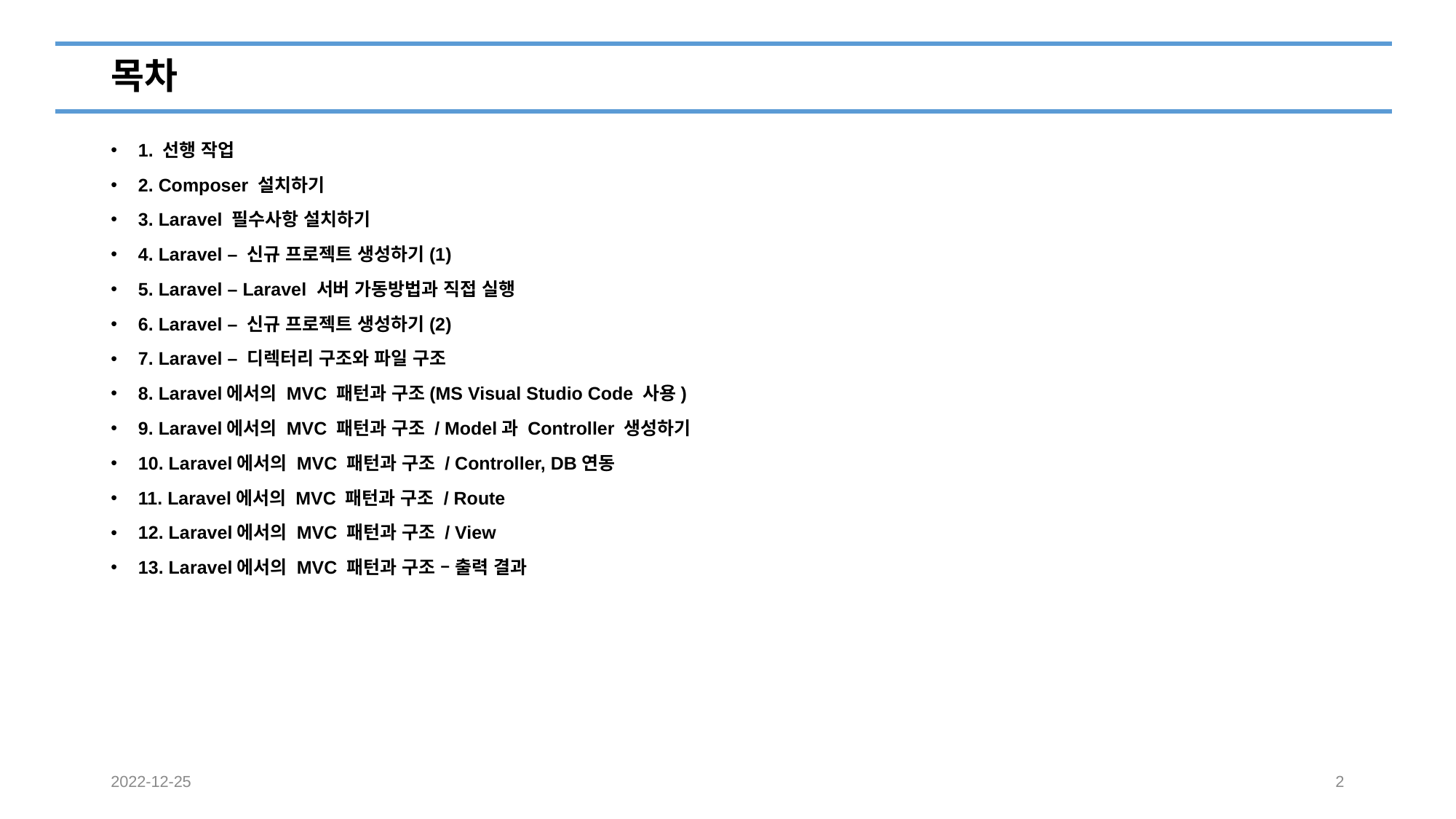

# 목차
1. 선행 작업
2. Composer 설치하기
3. Laravel 필수사항 설치하기
4. Laravel – 신규 프로젝트 생성하기(1)
5. Laravel – Laravel 서버 가동방법과 직접 실행
6. Laravel – 신규 프로젝트 생성하기(2)
7. Laravel – 디렉터리 구조와 파일 구조
8. Laravel에서의 MVC 패턴과 구조(MS Visual Studio Code 사용)
9. Laravel에서의 MVC 패턴과 구조 / Model과 Controller 생성하기
10. Laravel에서의 MVC 패턴과 구조 / Controller, DB연동
11. Laravel에서의 MVC 패턴과 구조 / Route
12. Laravel에서의 MVC 패턴과 구조 / View
13. Laravel에서의 MVC 패턴과 구조 – 출력 결과
2022-12-25
2